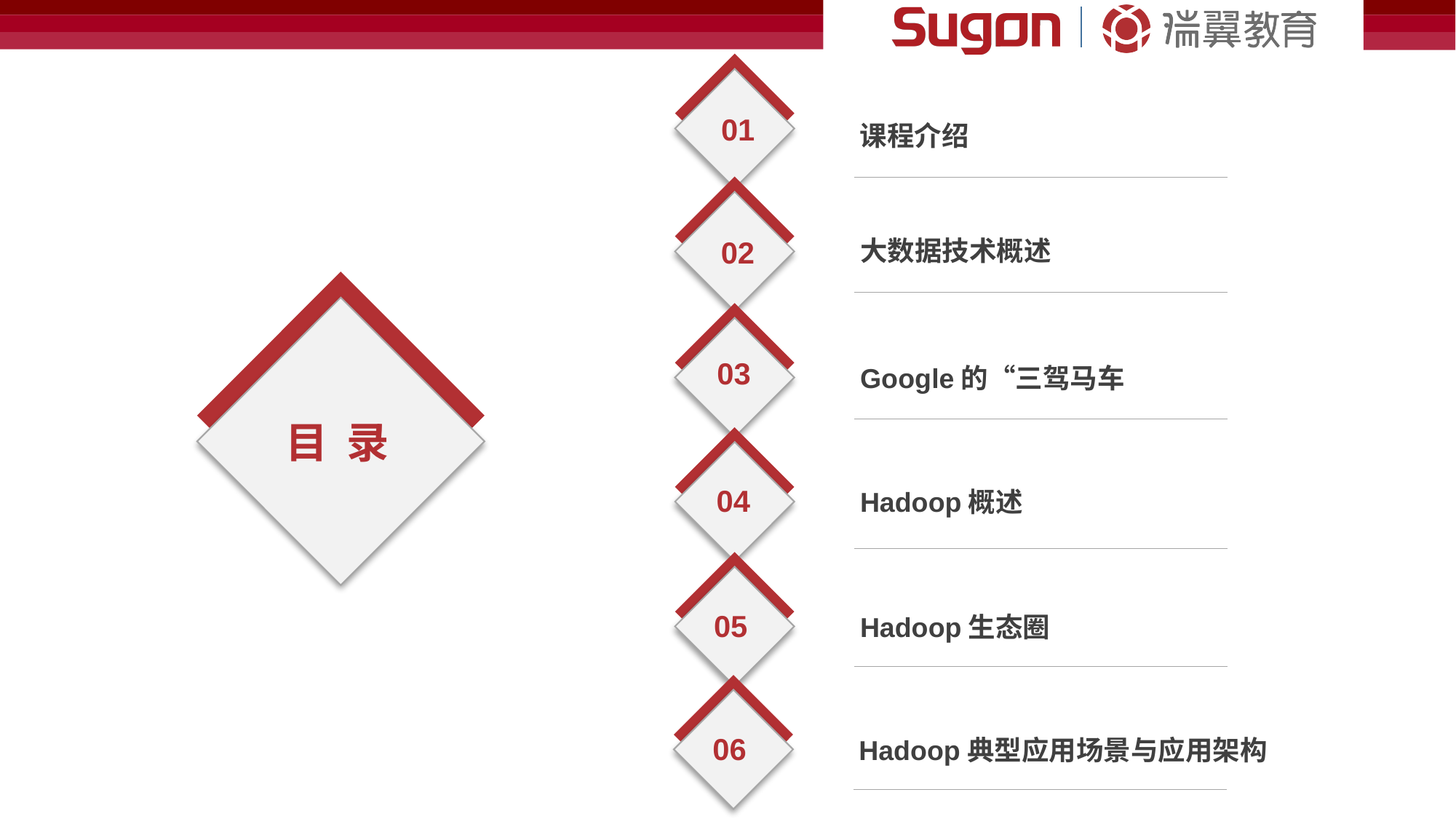

01
课程介绍

02
大数据技术概述

03
Google的“三驾马车
目  录

04
Hadoop概述

05
Hadoop生态圈

06
Hadoop典型应用场景与应用架构